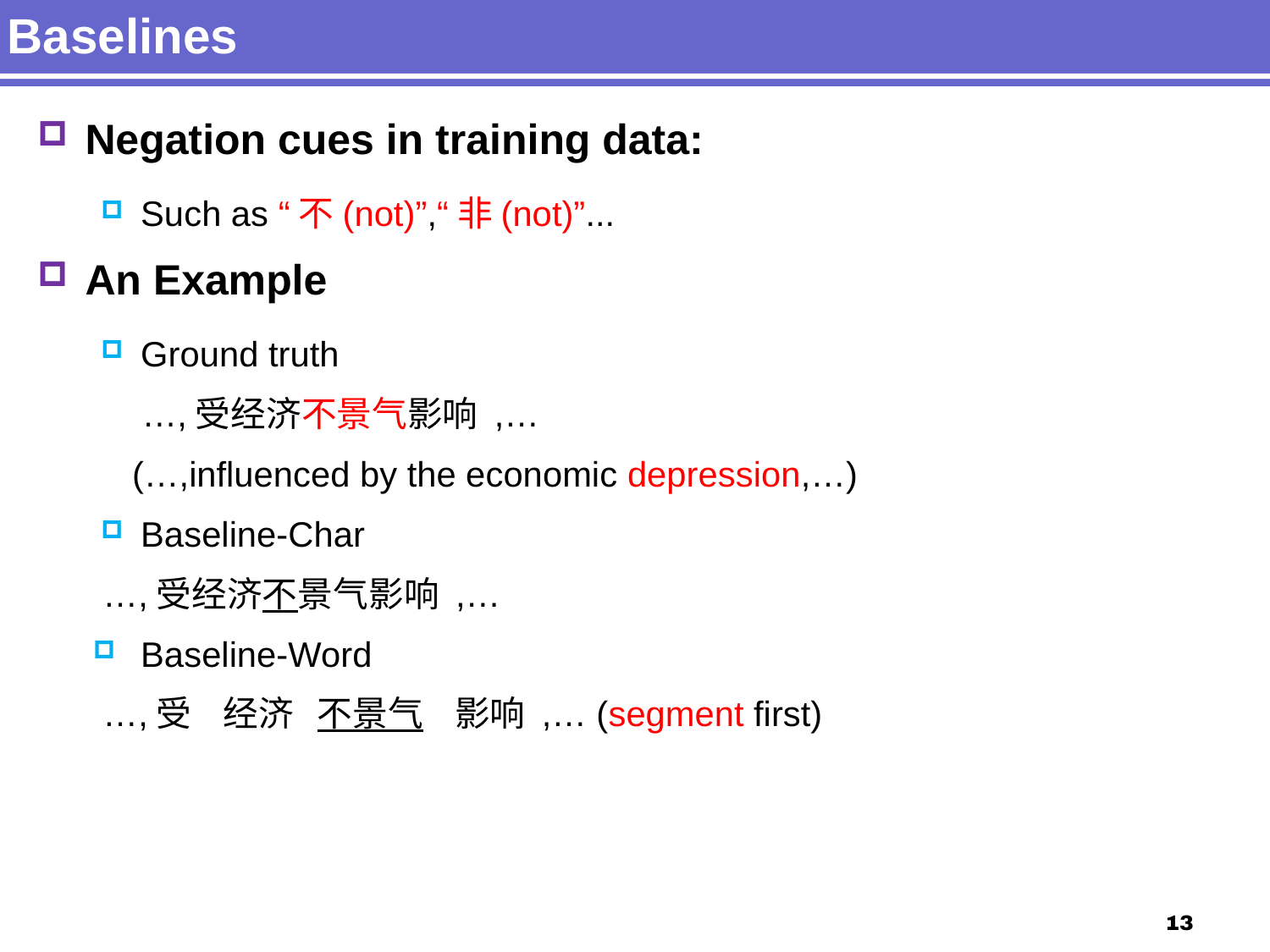

# Baselines
Negation cues in training data:
Such as “不(not)”,“非(not)”...
An Example
Ground truth
     …,受经济不景气影响 ,…
    (…,influenced by the economic depression,…)
Baseline-Char
 …,受经济不景气影响 ,…
Baseline-Word
 …,受    经济   不景气    影响 ,… (segment first)

13